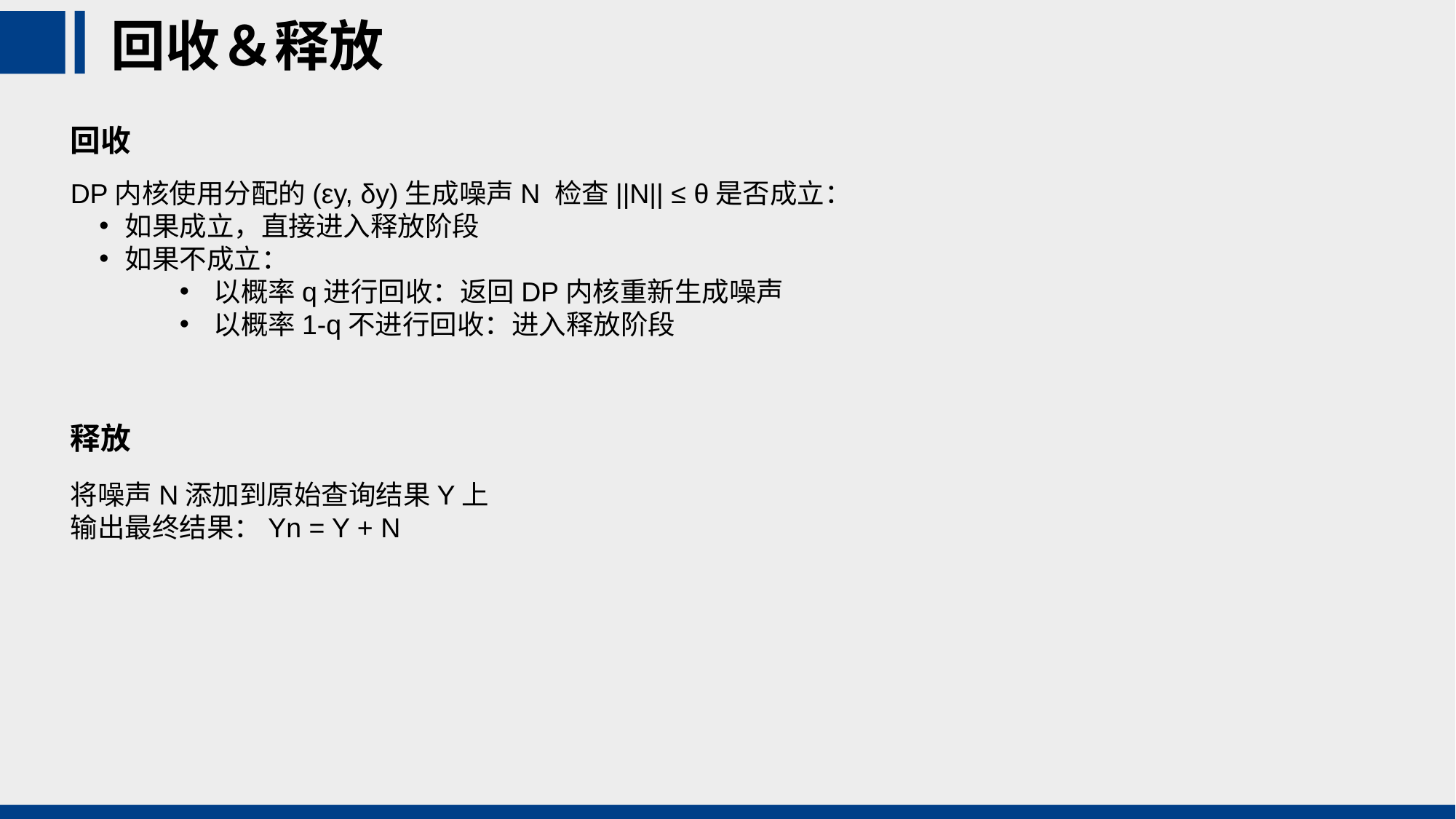

# 回收＆释放
回收
DP内核使用分配的(εy, δy)生成噪声N 检查||N|| ≤ θ是否成立：
如果成立，直接进入释放阶段
如果不成立：
以概率q进行回收：返回DP内核重新生成噪声
以概率1-q不进行回收：进入释放阶段
释放
将噪声N添加到原始查询结果Y上
输出最终结果：Yn = Y + N